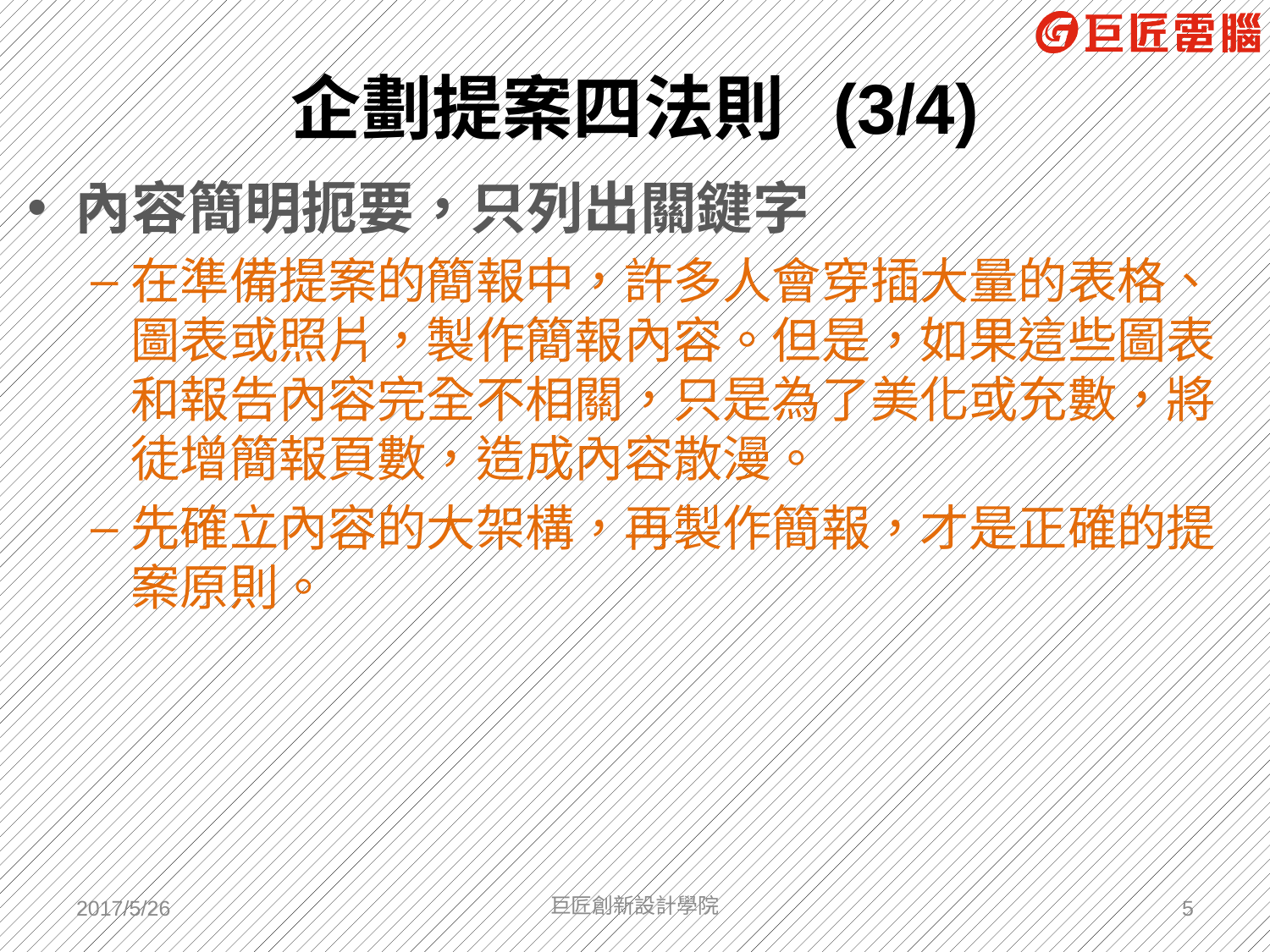

# 企劃提案四法則  (3/4)
內容簡明扼要，只列出關鍵字
在準備提案的簡報中，許多人會穿插大量的表格、圖表或照片，製作簡報內容。但是，如果這些圖表和報告內容完全不相關，只是為了美化或充數，將徒增簡報頁數，造成內容散漫。
先確立內容的大架構，再製作簡報，才是正確的提案原則。
2017/5/26
巨匠創新設計學院
5